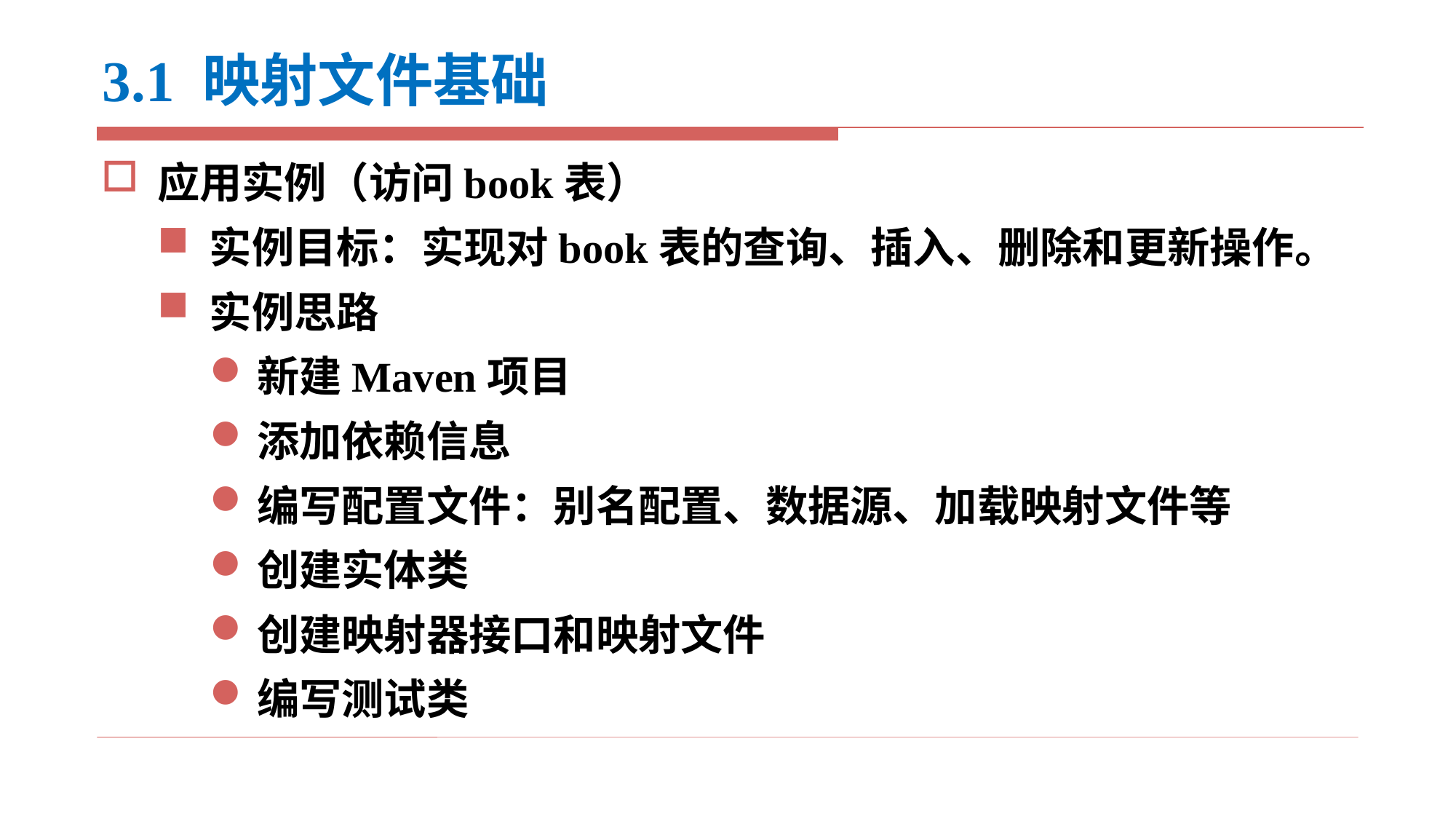

# 3.1 映射文件基础
应用实例（访问book表）
实例目标：实现对book表的查询、插入、删除和更新操作。
实例思路
新建Maven项目
添加依赖信息
编写配置文件：别名配置、数据源、加载映射文件等
创建实体类
创建映射器接口和映射文件
编写测试类
19